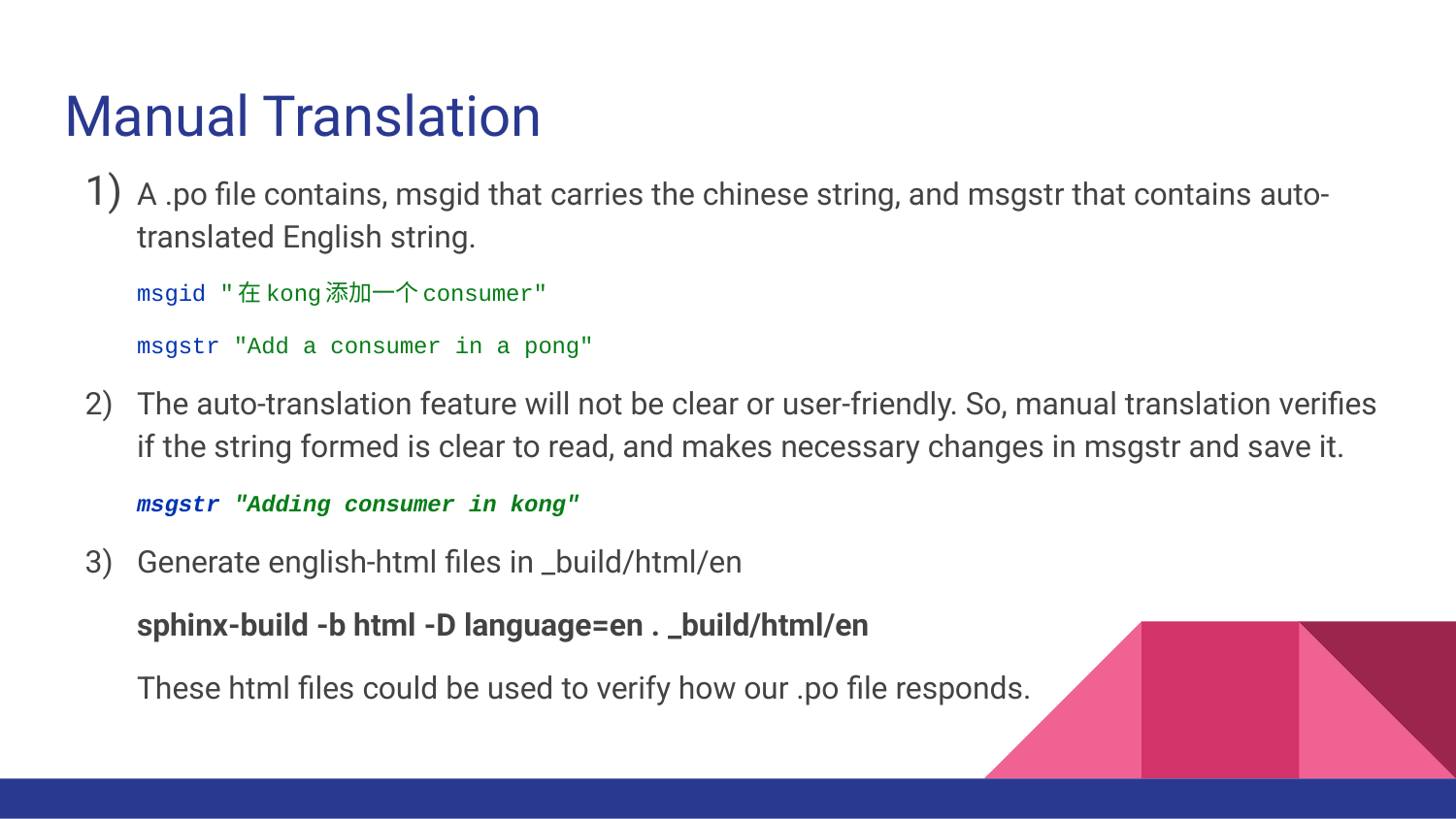

# Manual Translation
A .po file contains, msgid that carries the chinese string, and msgstr that contains auto-translated English string.
msgid "在kong添加一个consumer"
msgstr "Add a consumer in a pong"
The auto-translation feature will not be clear or user-friendly. So, manual translation verifies if the string formed is clear to read, and makes necessary changes in msgstr and save it.
msgstr "Adding consumer in kong"
Generate english-html files in _build/html/en
sphinx-build -b html -D language=en . _build/html/en
These html files could be used to verify how our .po file responds.